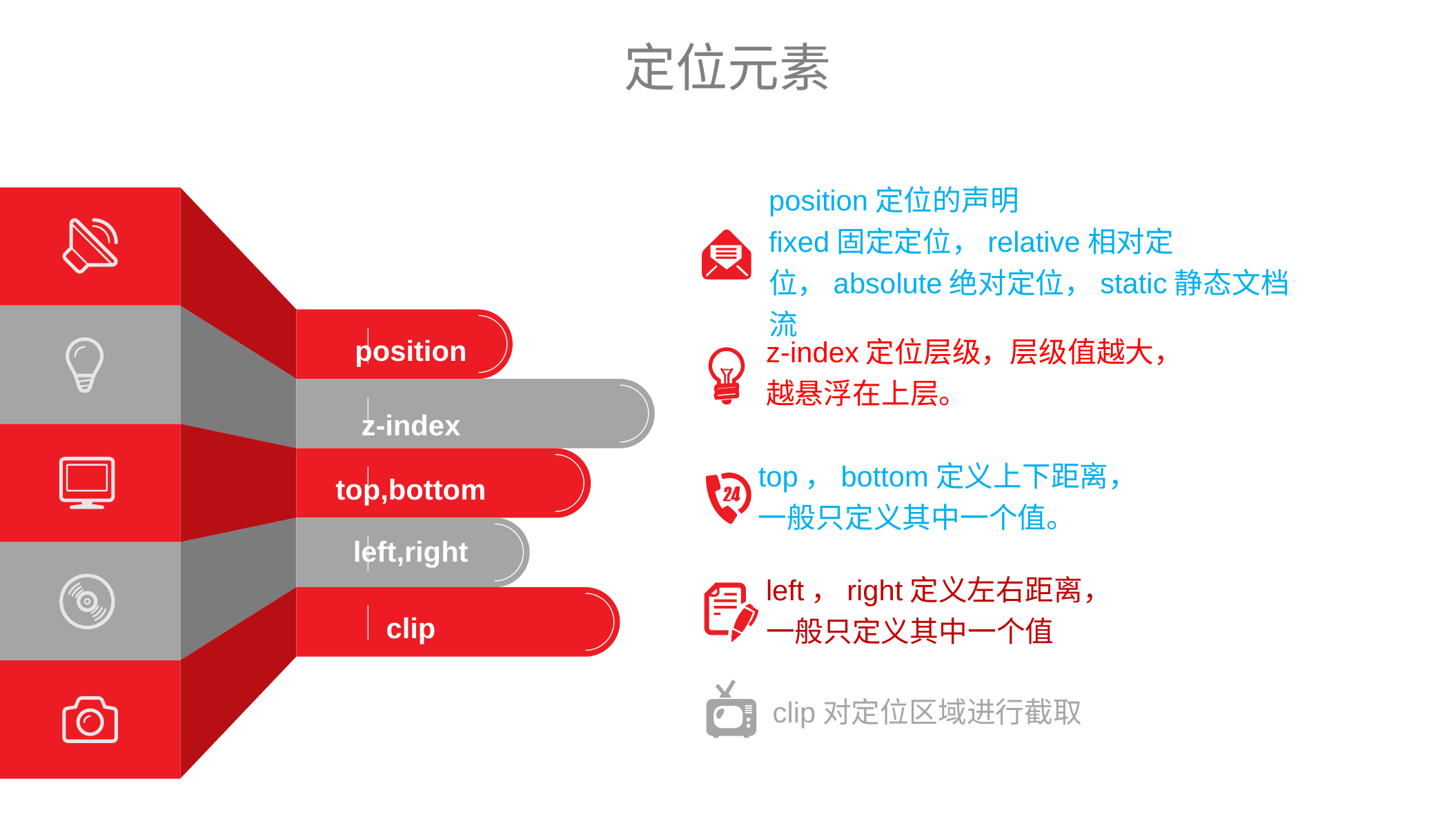

定位元素
position定位的声明
fixed固定定位，relative相对定位，absolute绝对定位，static静态文档流

position

z-index

top,bottom

left,right

clip

z-index定位层级，层级值越大，
越悬浮在上层。

top，bottom定义上下距离，
一般只定义其中一个值。

left，right定义左右距离，
一般只定义其中一个值

clip对定位区域进行截取